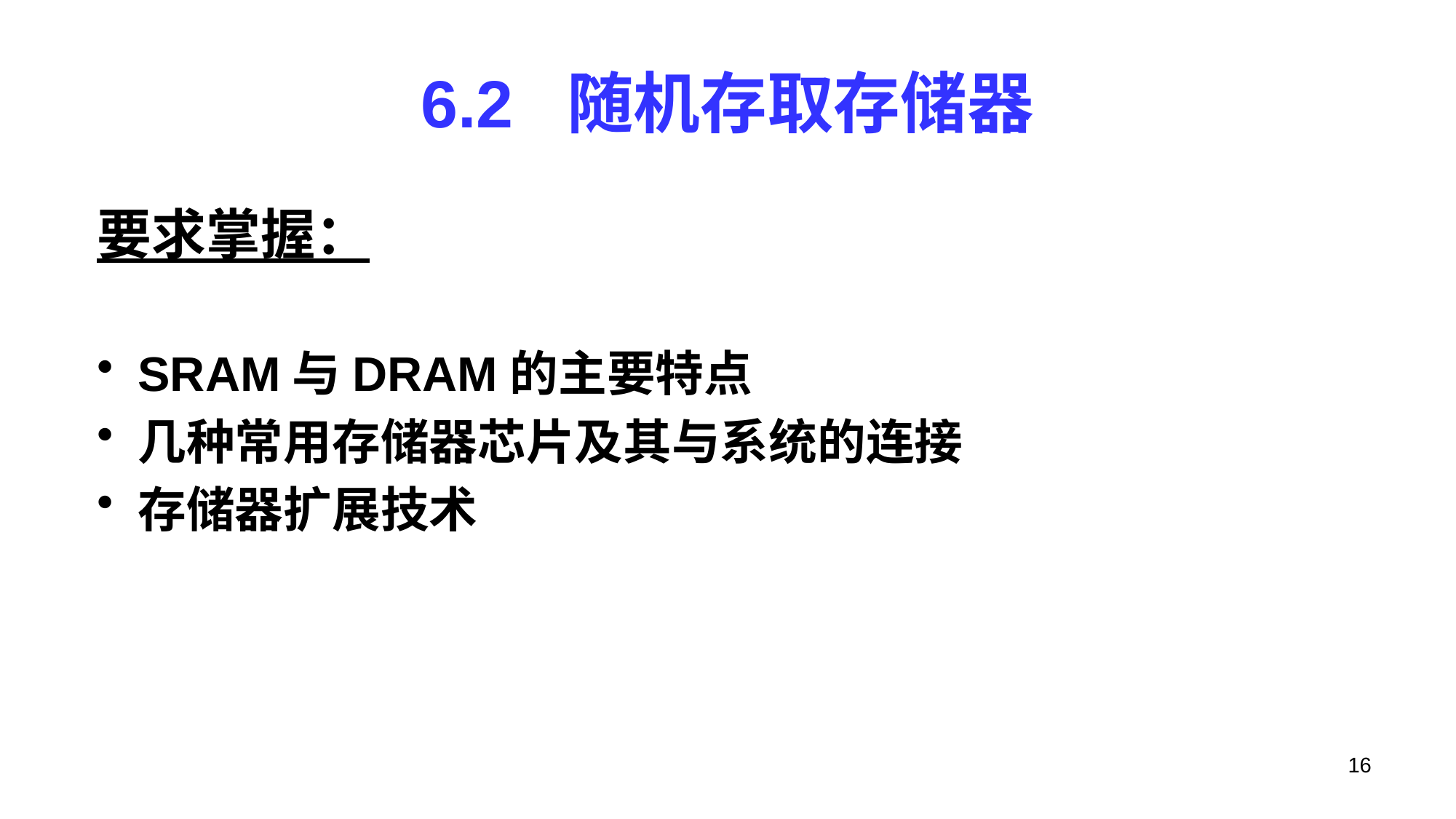

# 6.2  随机存取存储器
要求掌握：

SRAM与DRAM的主要特点
几种常用存储器芯片及其与系统的连接
存储器扩展技术
16